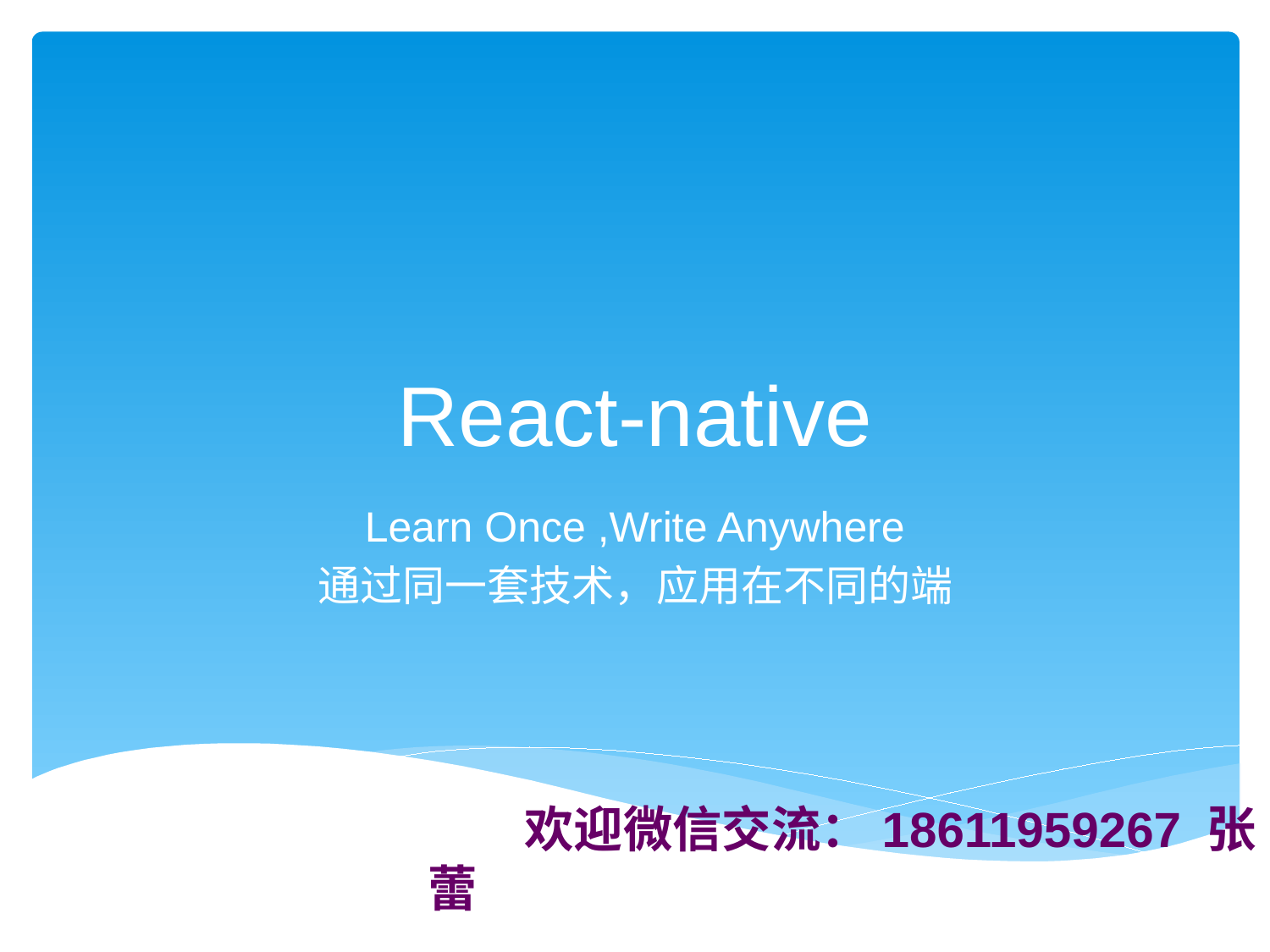

# React-native
Learn Once ,Write Anywhere
通过同一套技术，应用在不同的端
           欢迎微信交流：18611959267 张蕾